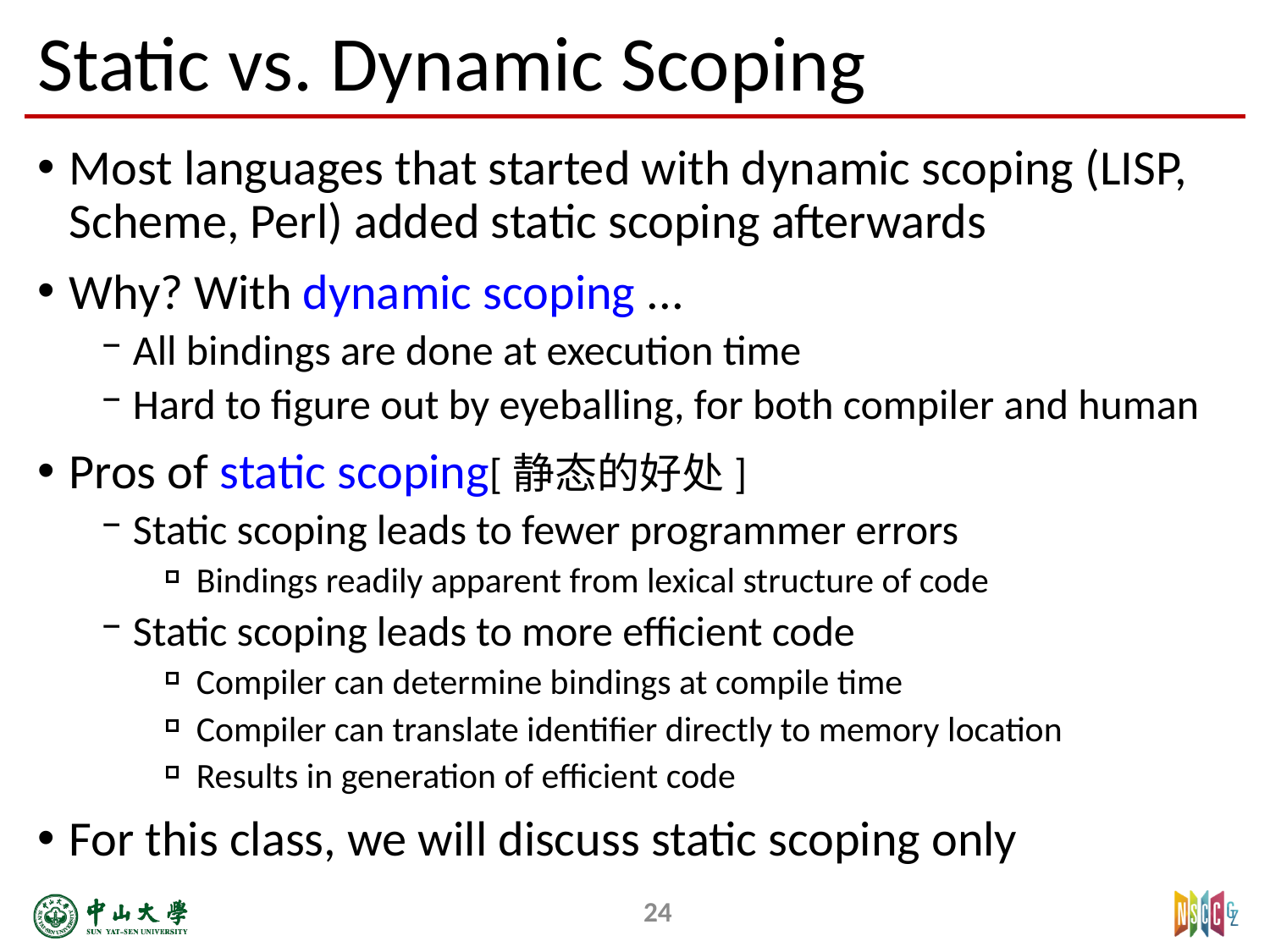

# Static vs. Dynamic Scoping
Most languages that started with dynamic scoping (LISP, Scheme, Perl) added static scoping afterwards
Why? With dynamic scoping ...
All bindings are done at execution time
Hard to figure out by eyeballing, for both compiler and human
Pros of static scoping[静态的好处]
Static scoping leads to fewer programmer errors
Bindings readily apparent from lexical structure of code
Static scoping leads to more efficient code
Compiler can determine bindings at compile time
Compiler can translate identifier directly to memory location
Results in generation of efficient code
For this class, we will discuss static scoping only
24